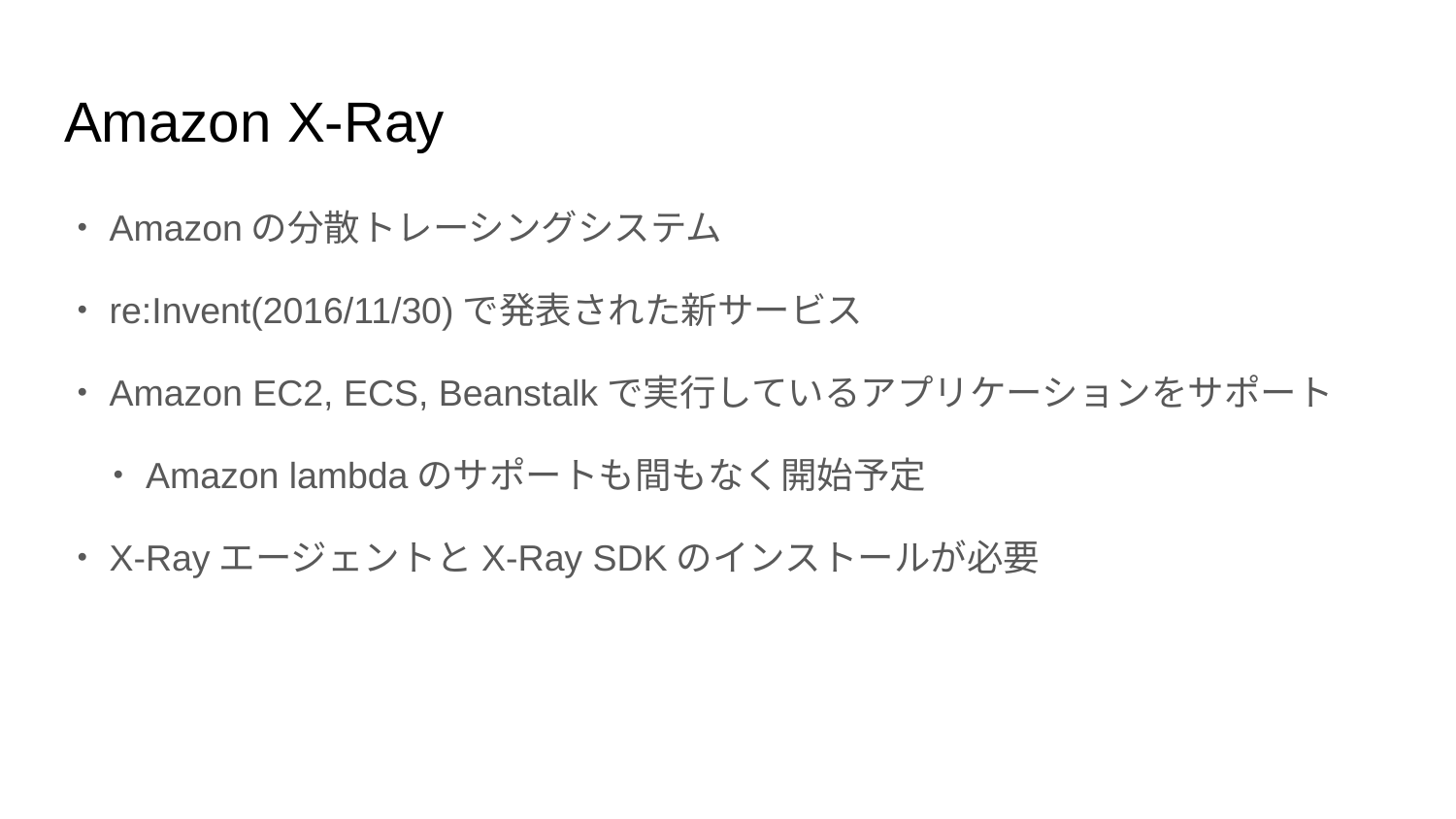

# Amazon X-Ray
・Amazonの分散トレーシングシステム
・re:Invent(2016/11/30)で発表された新サービス
・Amazon EC2, ECS, Beanstalkで実行しているアプリケーションをサポート
　・Amazon lambdaのサポートも間もなく開始予定
・X-RayエージェントとX-Ray SDKのインストールが必要